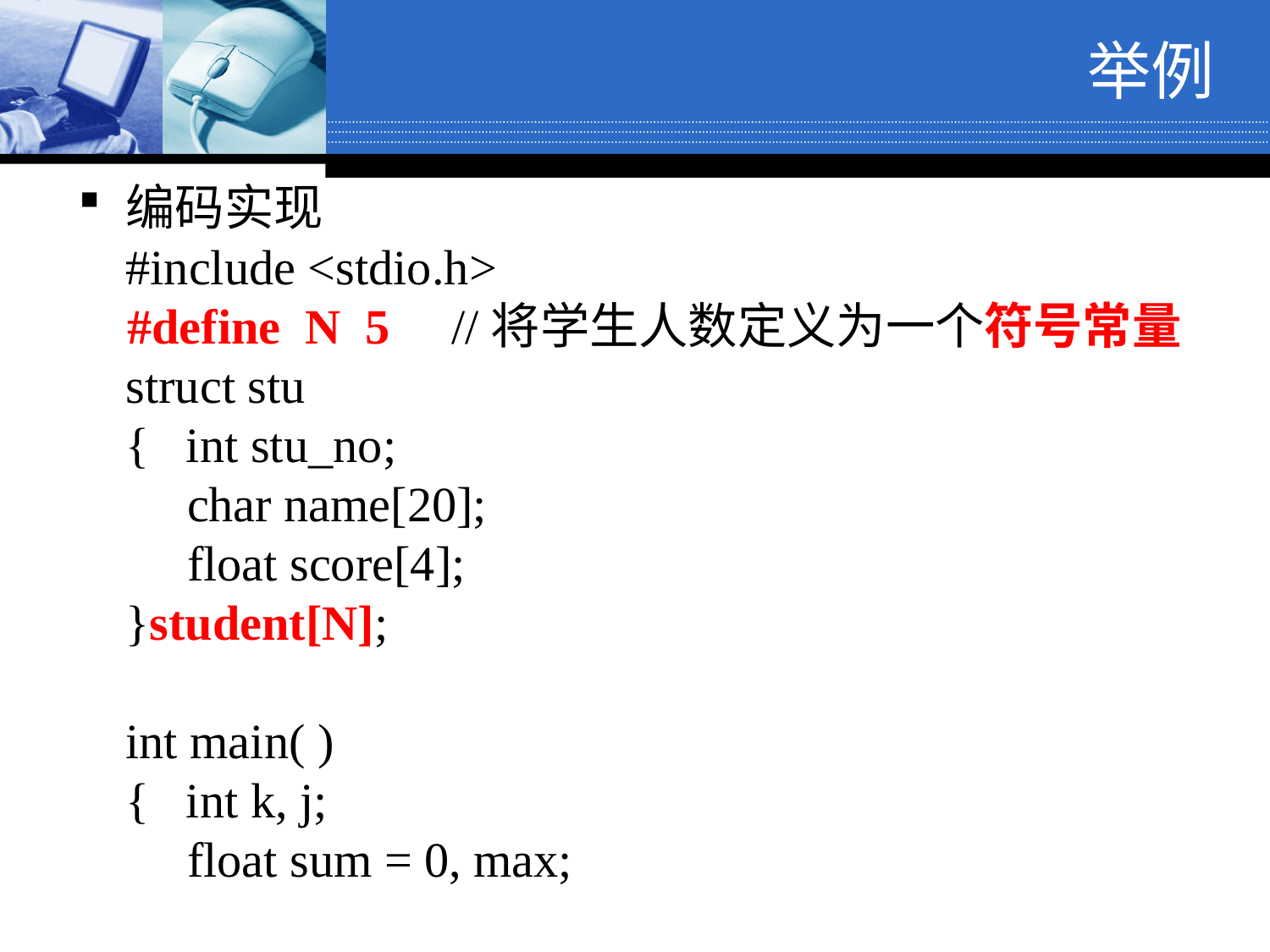

举例
编码实现
   	#include <stdio.h>
    #define  N  5     //将学生人数定义为一个符号常量
	struct stu
	{   int stu_no;
	     char name[20];
	     float score[4];
	}student[N];

	int main( )
	{   int k, j;
	     float sum = 0, max;